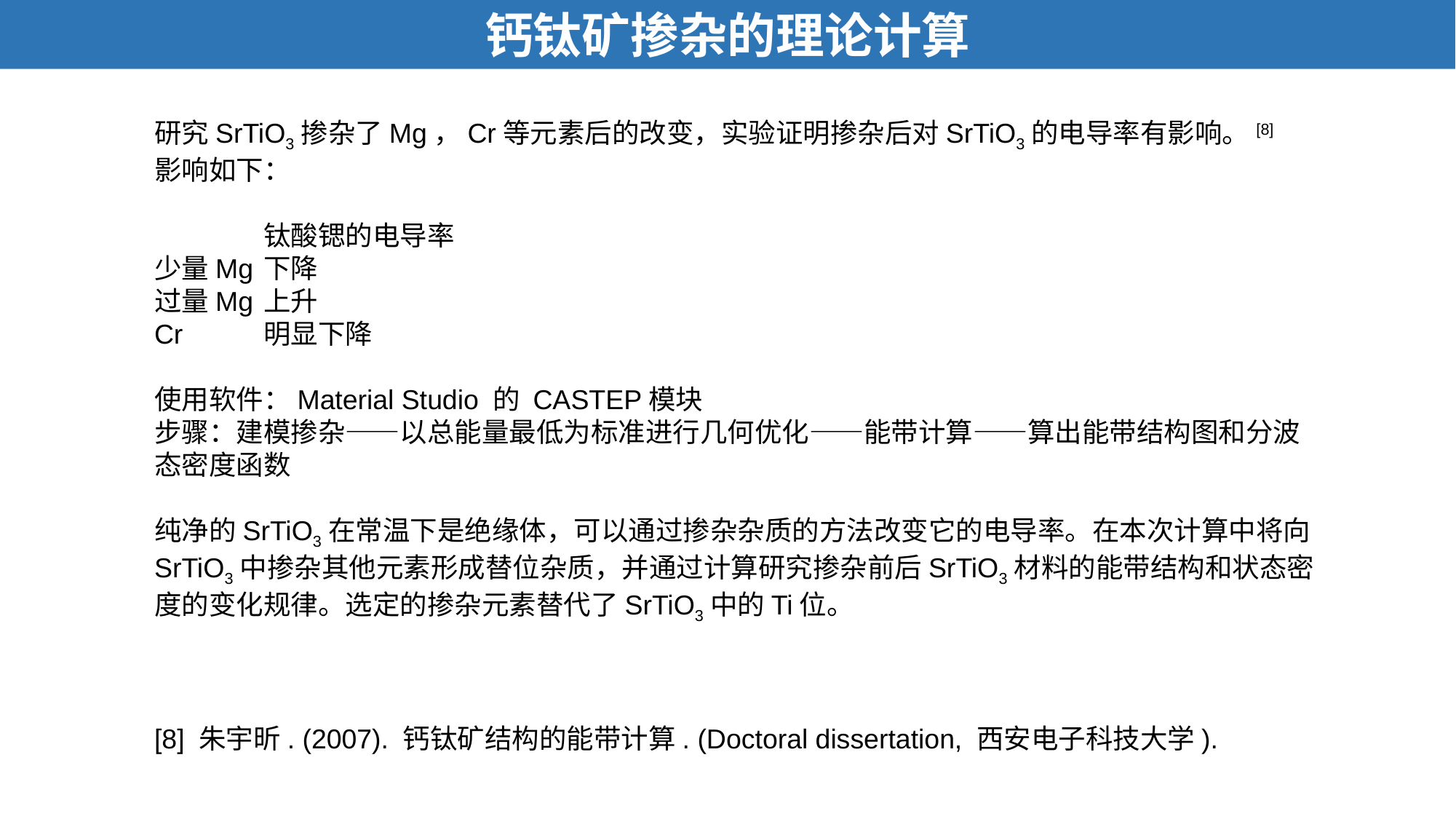

钙钛矿掺杂的理论计算
研究SrTiO3掺杂了Mg，Cr等元素后的改变，实验证明掺杂后对SrTiO3的电导率有影响。[8]
影响如下：

	钛酸锶的电导率
少量Mg	下降
过量Mg	上升
Cr	明显下降

使用软件：Material Studio 的 CASTEP模块
步骤：建模掺杂——以总能量最低为标准进行几何优化——能带计算——算出能带结构图和分波态密度函数

纯净的SrTiO3在常温下是绝缘体，可以通过掺杂杂质的方法改变它的电导率。在本次计算中将向SrTiO3中掺杂其他元素形成替位杂质，并通过计算研究掺杂前后SrTiO3材料的能带结构和状态密度的变化规律。选定的掺杂元素替代了SrTiO3中的Ti位。

[8] 朱宇昕. (2007). 钙钛矿结构的能带计算. (Doctoral dissertation, 西安电子科技大学).